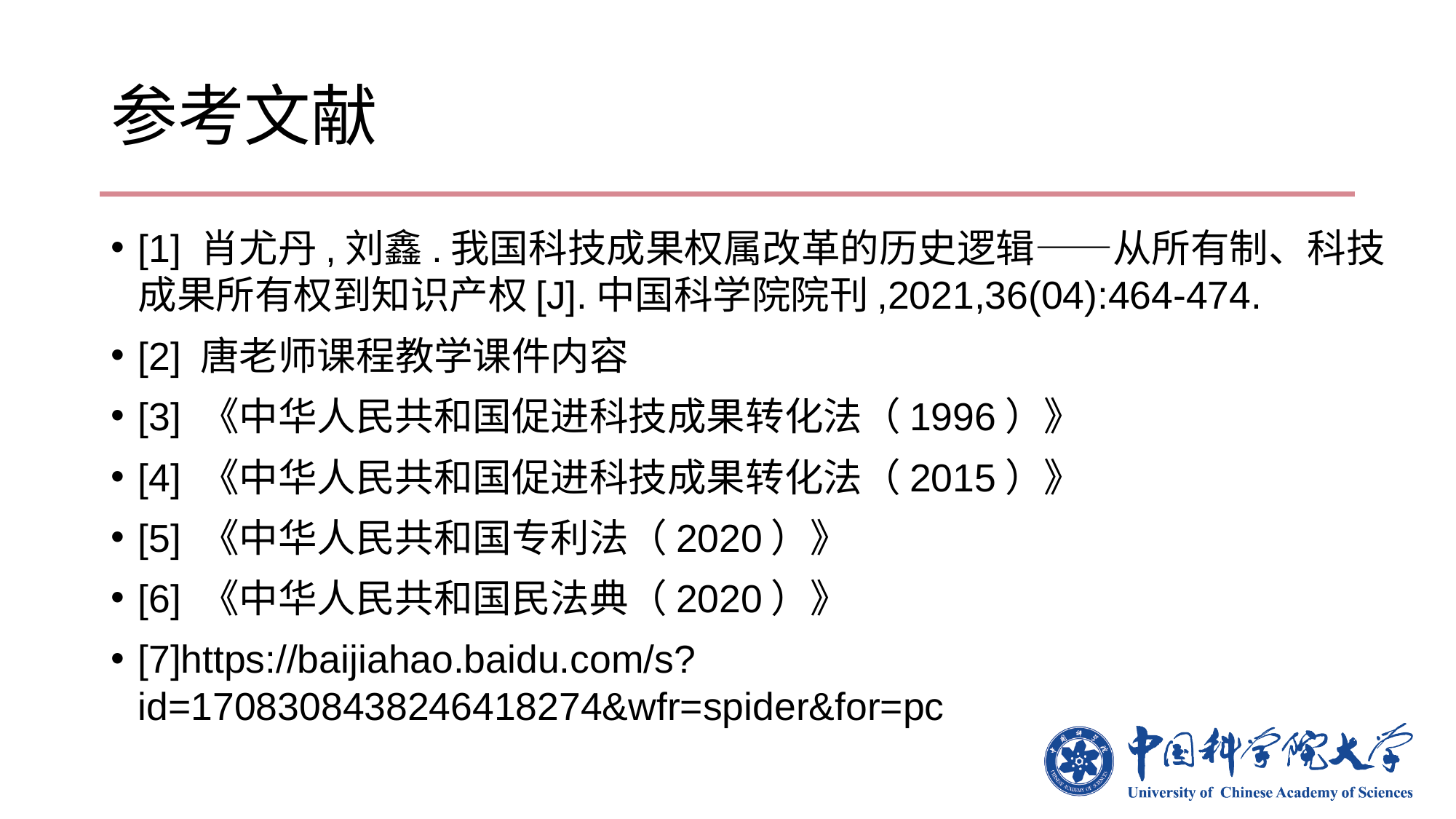

# 参考文献
[1] 肖尤丹,刘鑫.我国科技成果权属改革的历史逻辑——从所有制、科技成果所有权到知识产权[J].中国科学院院刊,2021,36(04):464-474.
[2] 唐老师课程教学课件内容
[3] 《中华人民共和国促进科技成果转化法（1996）》
[4] 《中华人民共和国促进科技成果转化法（2015）》
[5] 《中华人民共和国专利法（2020）》
[6] 《中华人民共和国民法典（2020）》
[7]https://baijiahao.baidu.com/s?id=1708308438246418274&wfr=spider&for=pc